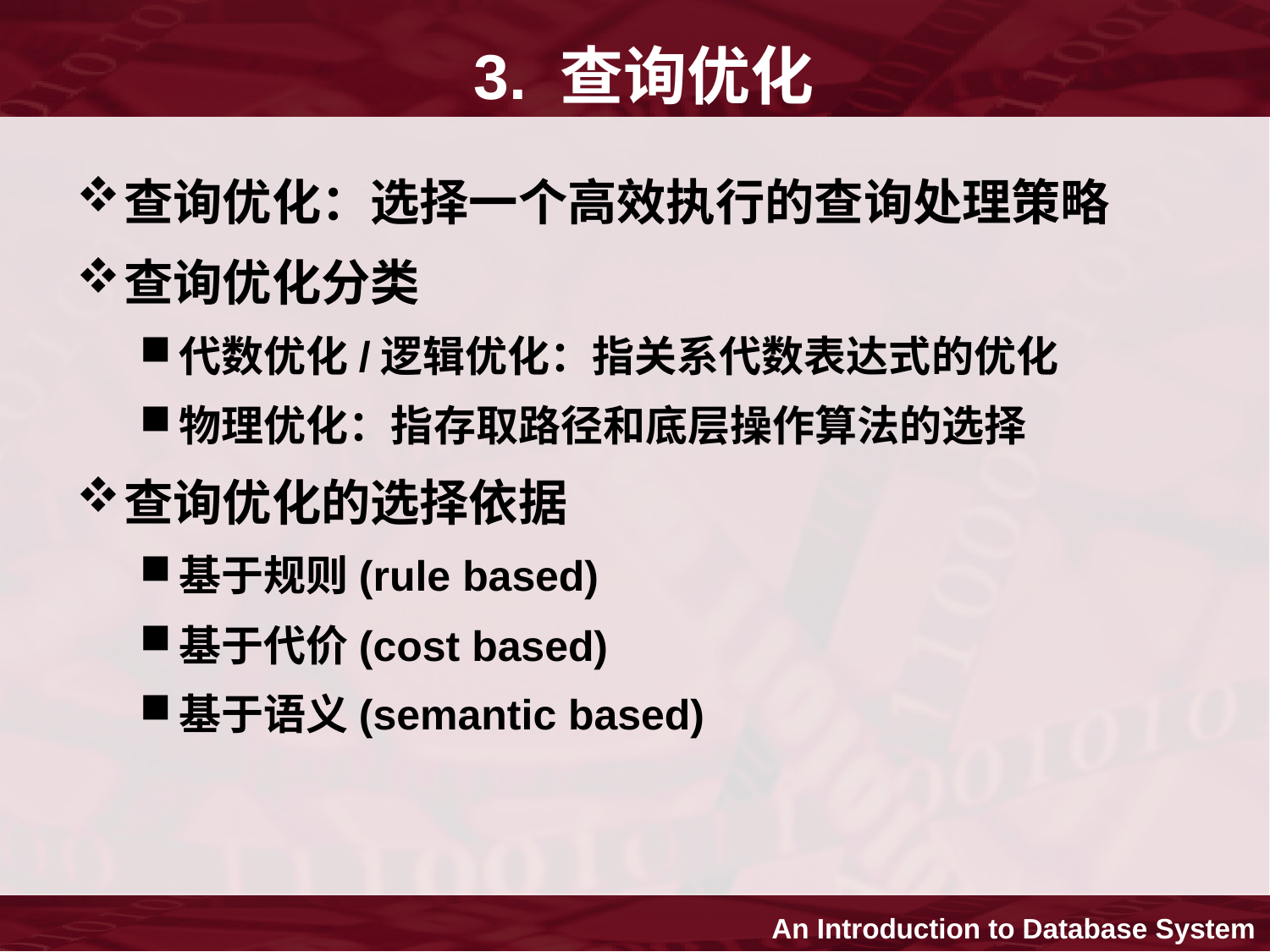

# 3. 查询优化
查询优化：选择一个高效执行的查询处理策略
查询优化分类
代数优化/逻辑优化：指关系代数表达式的优化
物理优化：指存取路径和底层操作算法的选择
查询优化的选择依据
基于规则(rule based)
基于代价(cost based)
基于语义(semantic based)